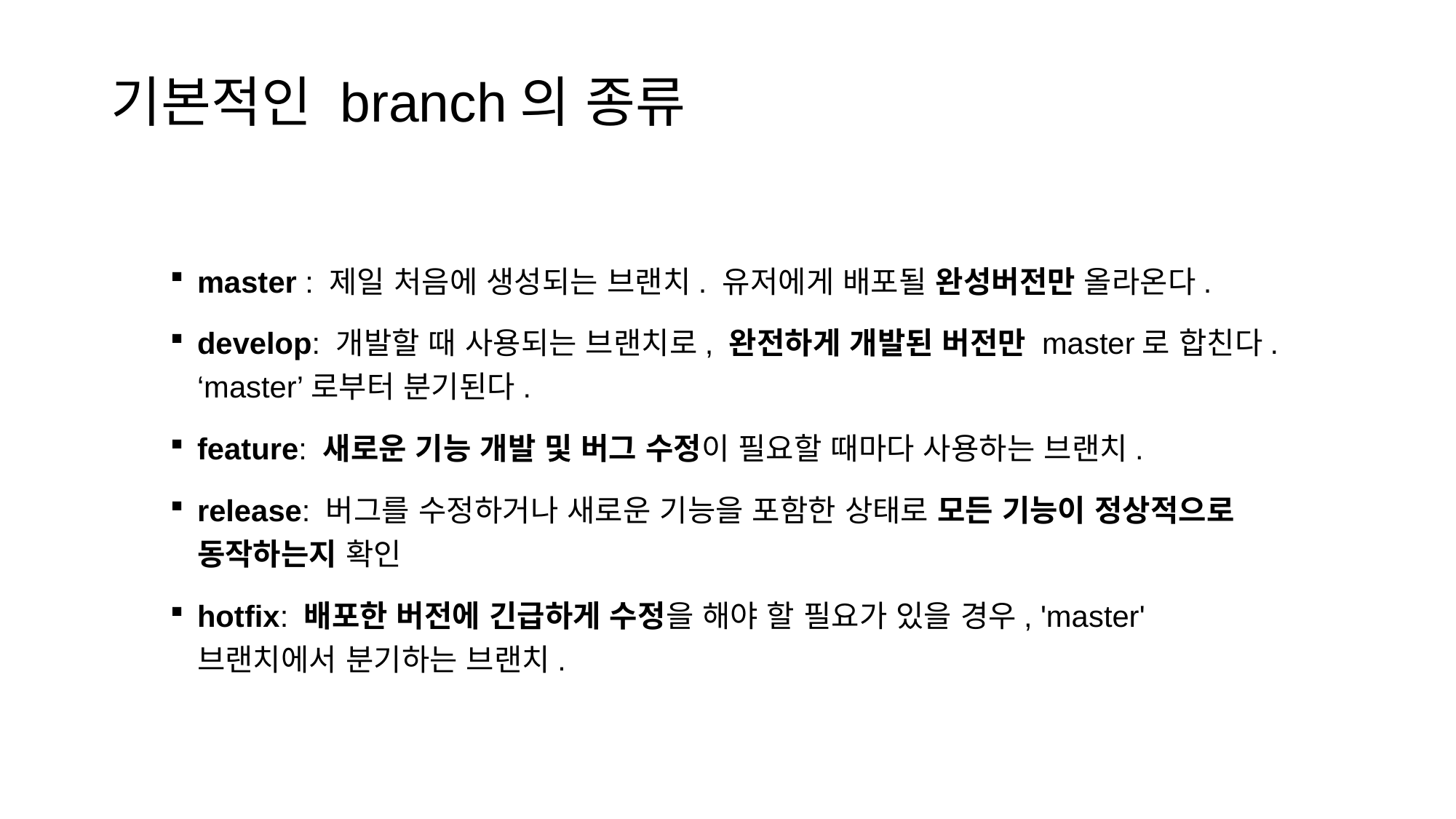

# 기본적인 branch의 종류
master : 제일 처음에 생성되는 브랜치. 유저에게 배포될 완성버전만 올라온다.
develop: 개발할 때 사용되는 브랜치로, 완전하게 개발된 버전만 master로 합친다. ‘master’로부터 분기된다.
feature: 새로운 기능 개발 및 버그 수정이 필요할 때마다 사용하는 브랜치.
release: 버그를 수정하거나 새로운 기능을 포함한 상태로 모든 기능이 정상적으로 동작하는지 확인
hotfix: 배포한 버전에 긴급하게 수정을 해야 할 필요가 있을 경우, 'master' 브랜치에서 분기하는 브랜치.